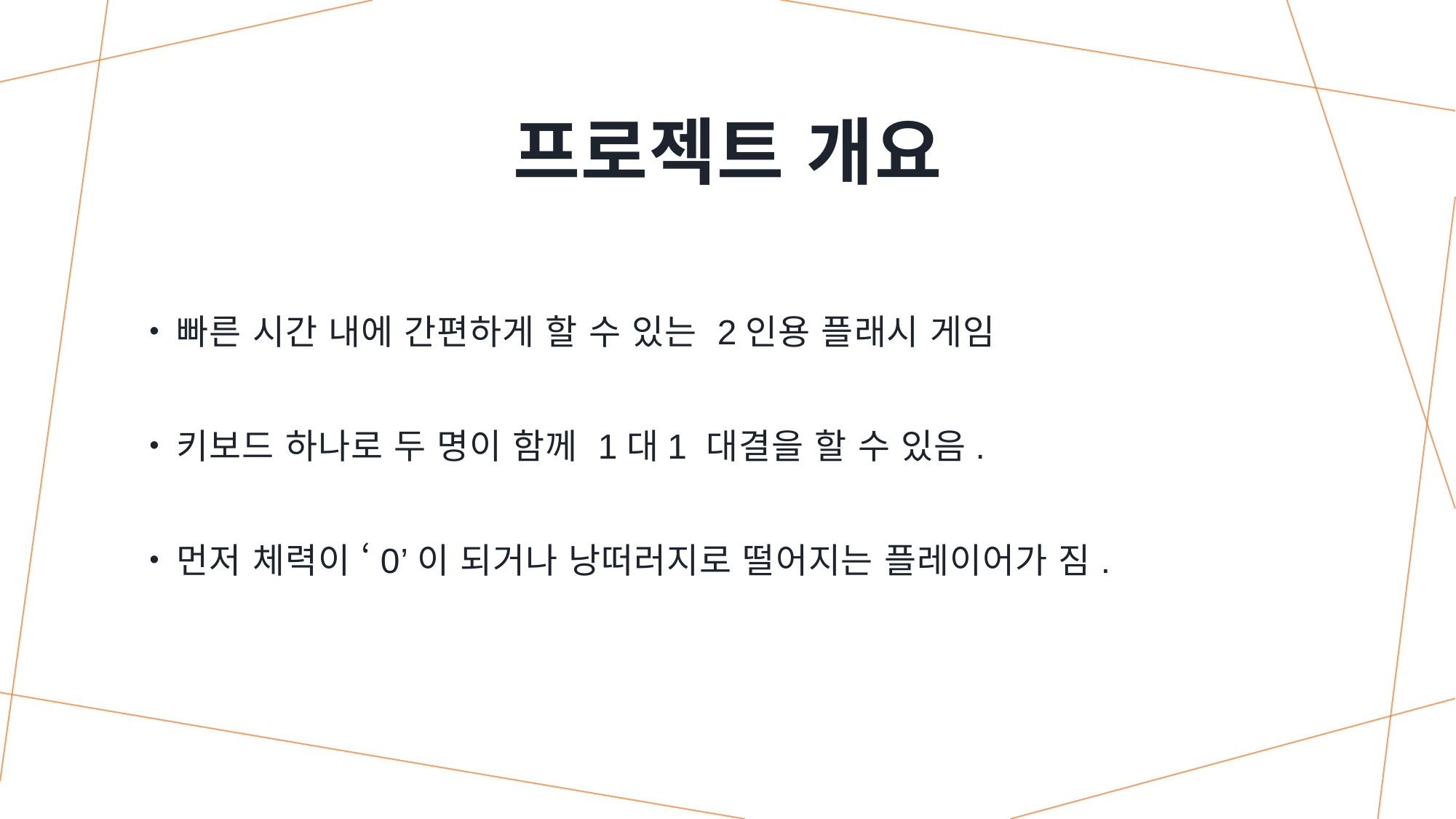

# 프로젝트 개요

빠른 시간 내에 간편하게 할 수 있는 2인용 플래시 게임

키보드 하나로 두 명이 함께 1대1 대결을 할 수 있음.

먼저 체력이 ‘0’이 되거나 낭떠러지로 떨어지는 플레이어가 짐.